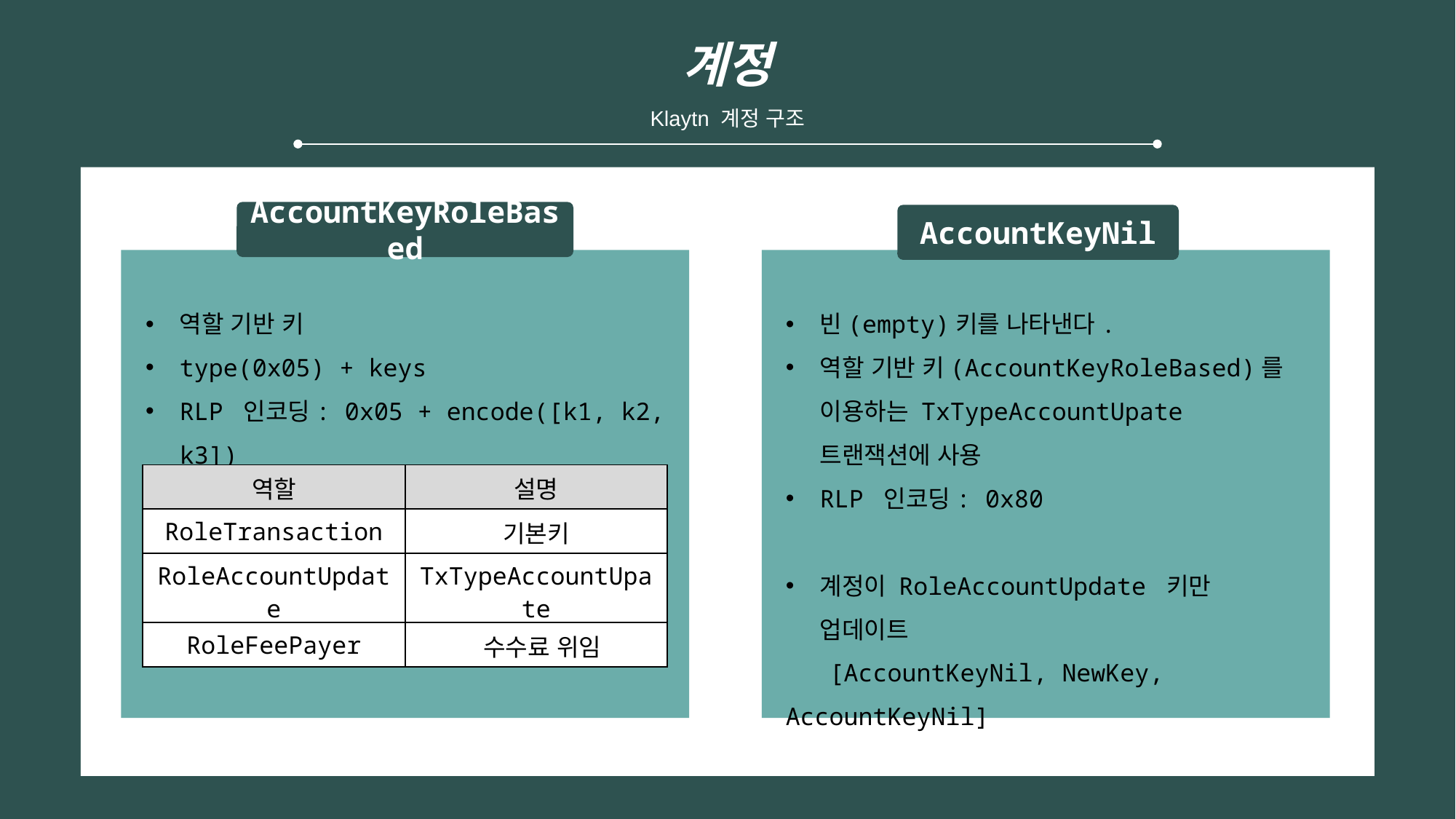

계정
Klaytn 계정 구조

AccountKeyRoleBased
AccountKeyNil

역할 기반 키
type(0x05) + keys
RLP 인코딩: 0x05 + encode([k1, k2, k3])
빈(empty)키를 나타낸다.
역할 기반 키(AccountKeyRoleBased)를 이용하는 TxTypeAccountUpate 트랜잭션에 사용
RLP 인코딩: 0x80

계정이 RoleAccountUpdate 키만 업데이트
   [AccountKeyNil, NewKey, AccountKeyNil]
| 역할 | 설명 |
| --- | --- |
| RoleTransaction | 기본키 |
| RoleAccountUpdate | TxTypeAccountUpate |
| RoleFeePayer | 수수료 위임 |